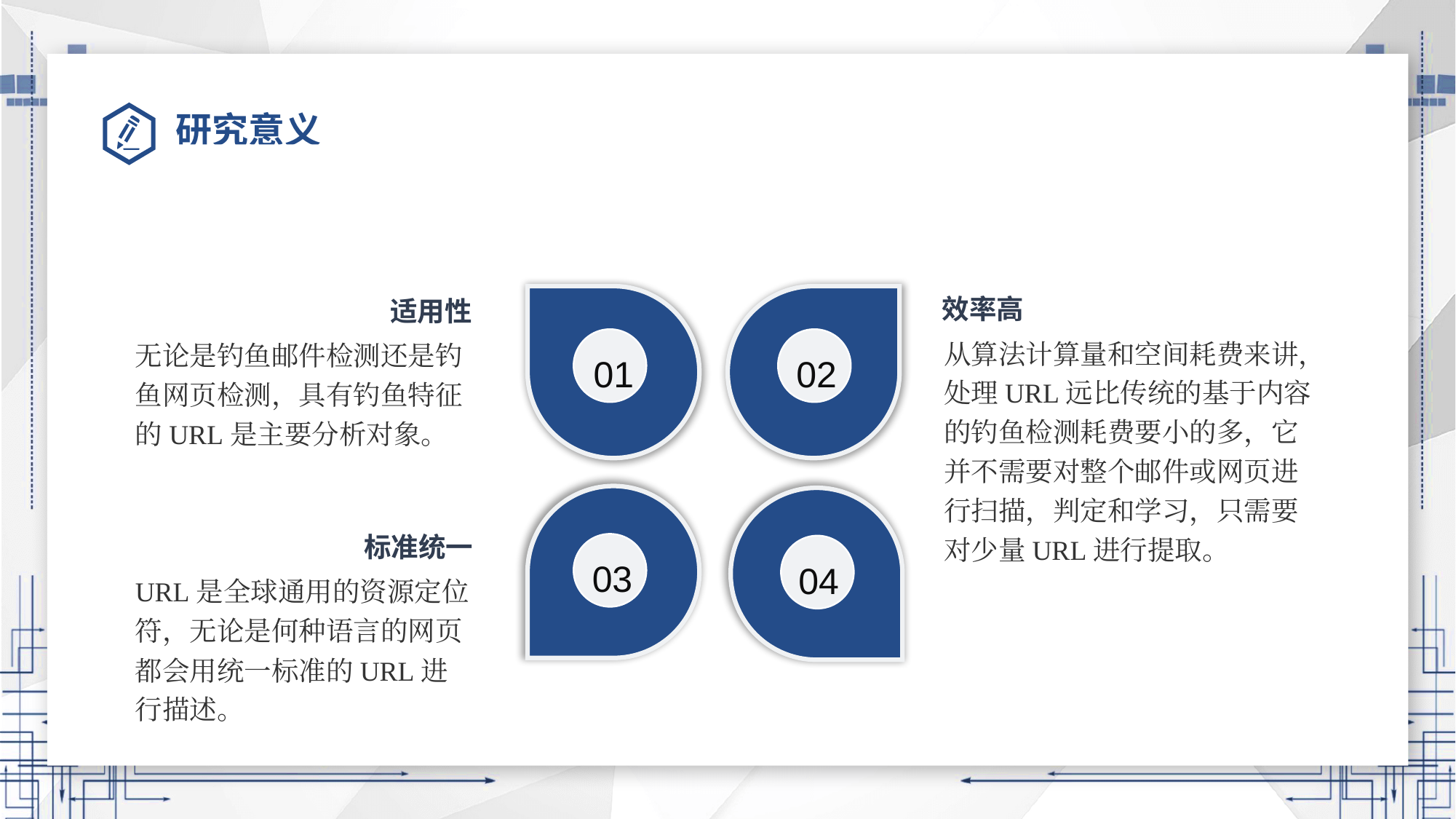

# 研究意义

效率高
从算法计算量和空间耗费来讲，处理URL远比传统的基于内容的钓鱼检测耗费要小的多，它并不需要对整个邮件或网页进行扫描，判定和学习，只需要对少量URL进行提取。
适用性
无论是钓鱼邮件检测还是钓鱼网页检测，具有钓鱼特征的URL是主要分析对象。

01

02

03

04
标准统一
URL是全球通用的资源定位符，无论是何种语言的网页都会用统一标准的URL进行描述。